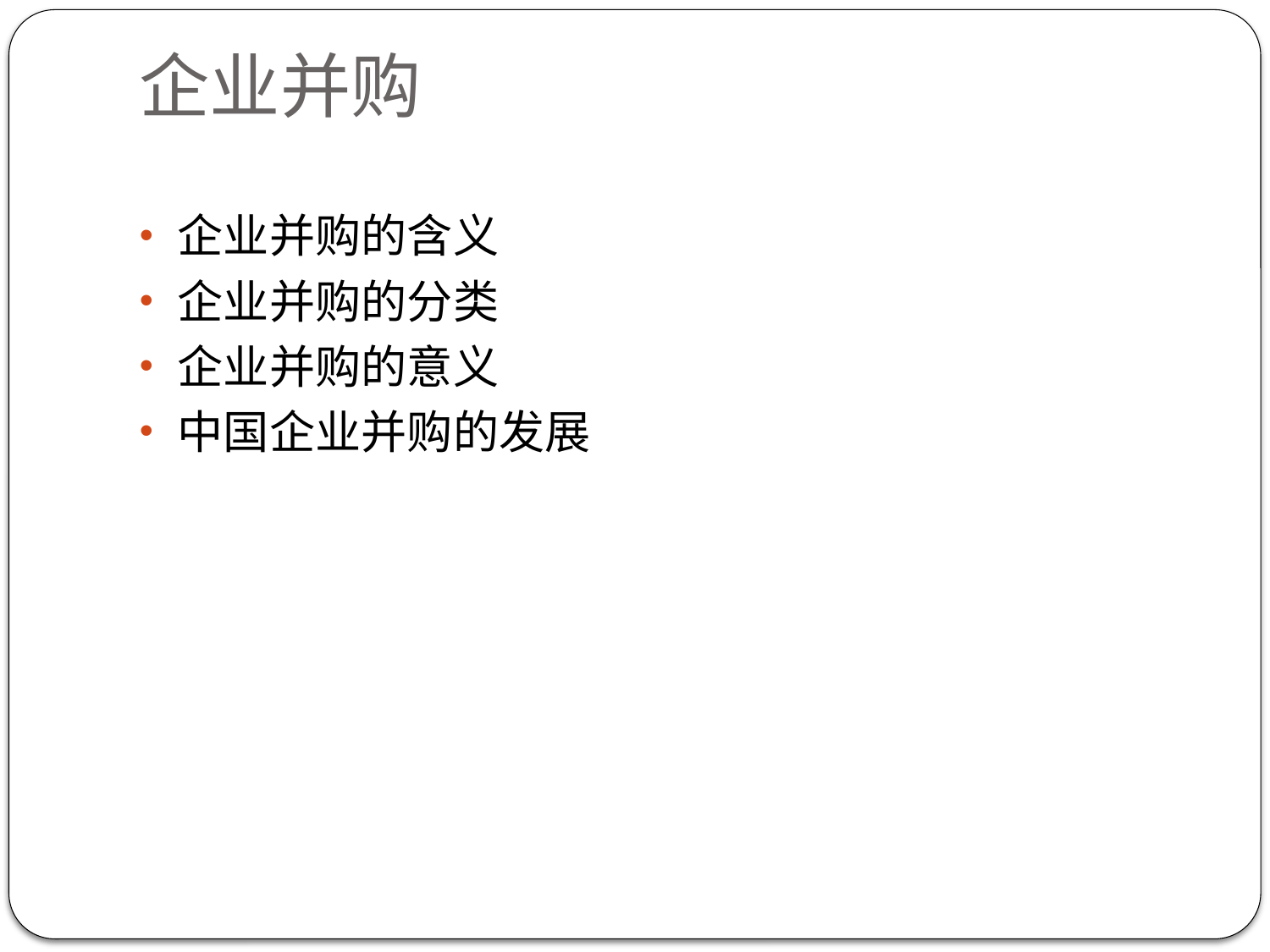

# 企业并购
企业并购的含义
企业并购的分类
企业并购的意义
中国企业并购的发展
6